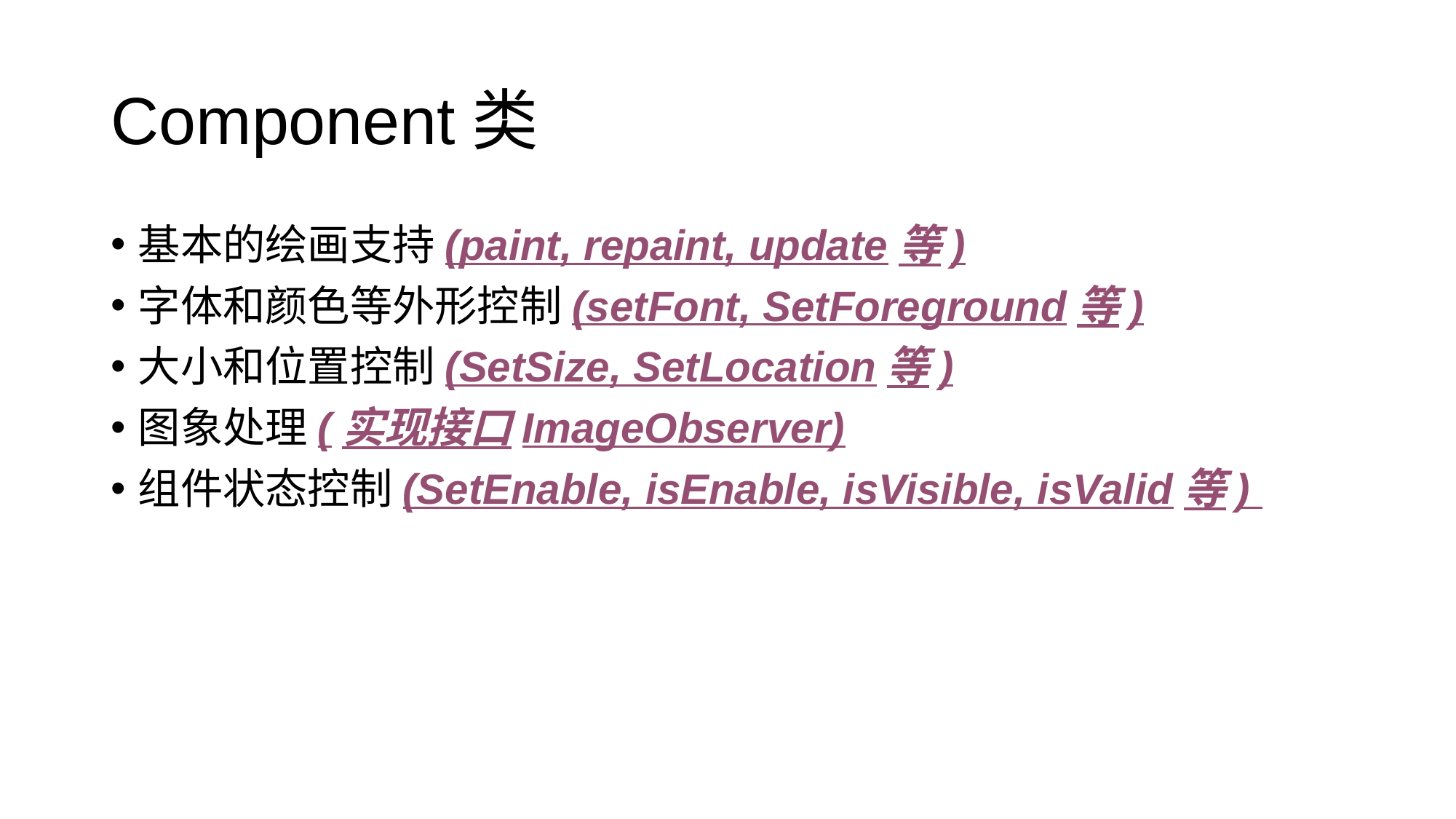

# Component类
基本的绘画支持(paint, repaint, update等)
字体和颜色等外形控制(setFont, SetForeground等)
大小和位置控制(SetSize, SetLocation等)
图象处理(实现接口ImageObserver)
组件状态控制(SetEnable, isEnable, isVisible, isValid等)